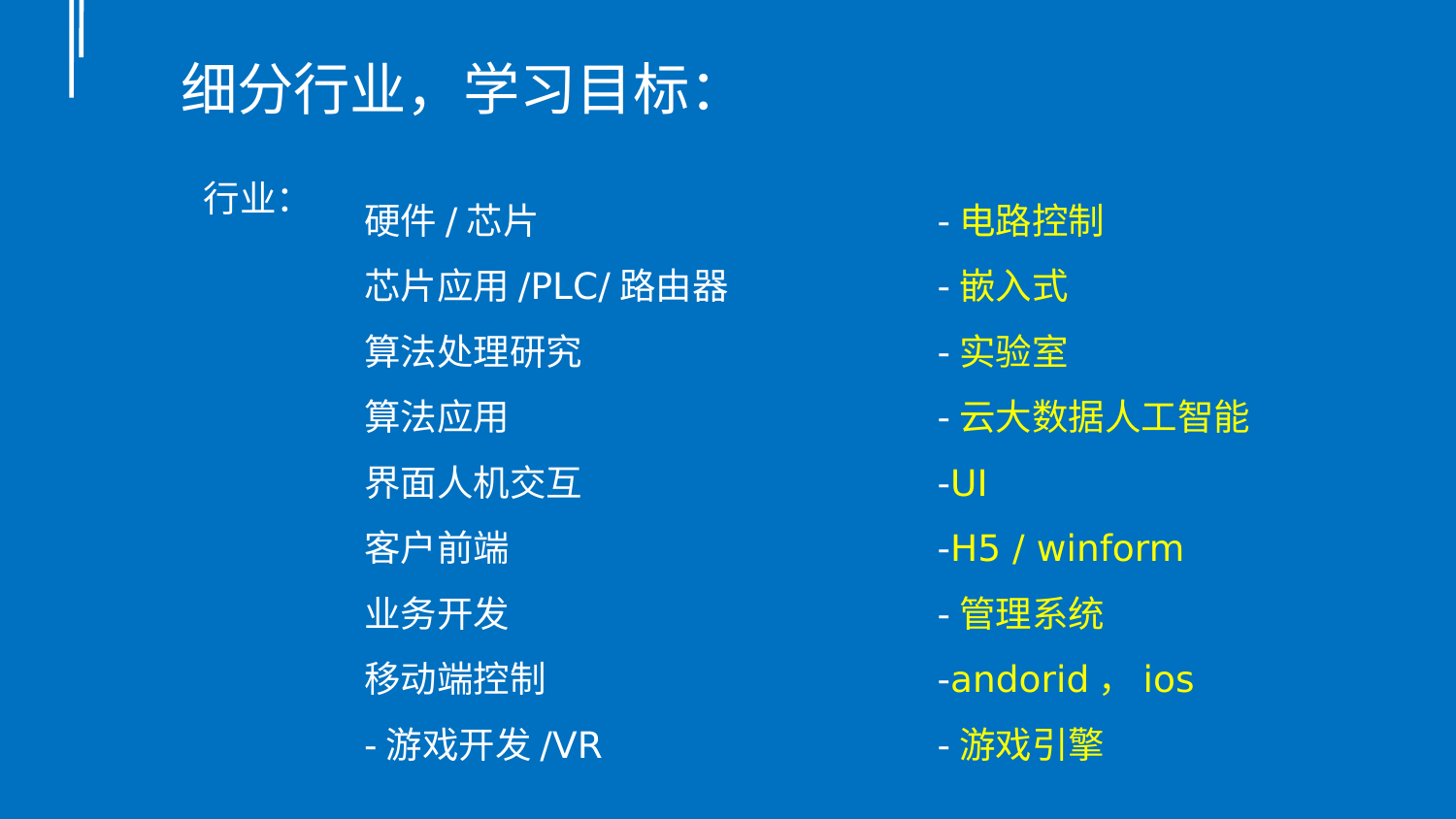

细分行业，学习目标：
行业：
硬件/芯片
芯片应用/PLC/路由器
算法处理研究
算法应用
界面人机交互
客户前端
业务开发
移动端控制
-游戏开发/VR
-电路控制
-嵌入式
-实验室
-云大数据人工智能
-UI
-H5 / winform
-管理系统
-andorid，ios
-游戏引擎